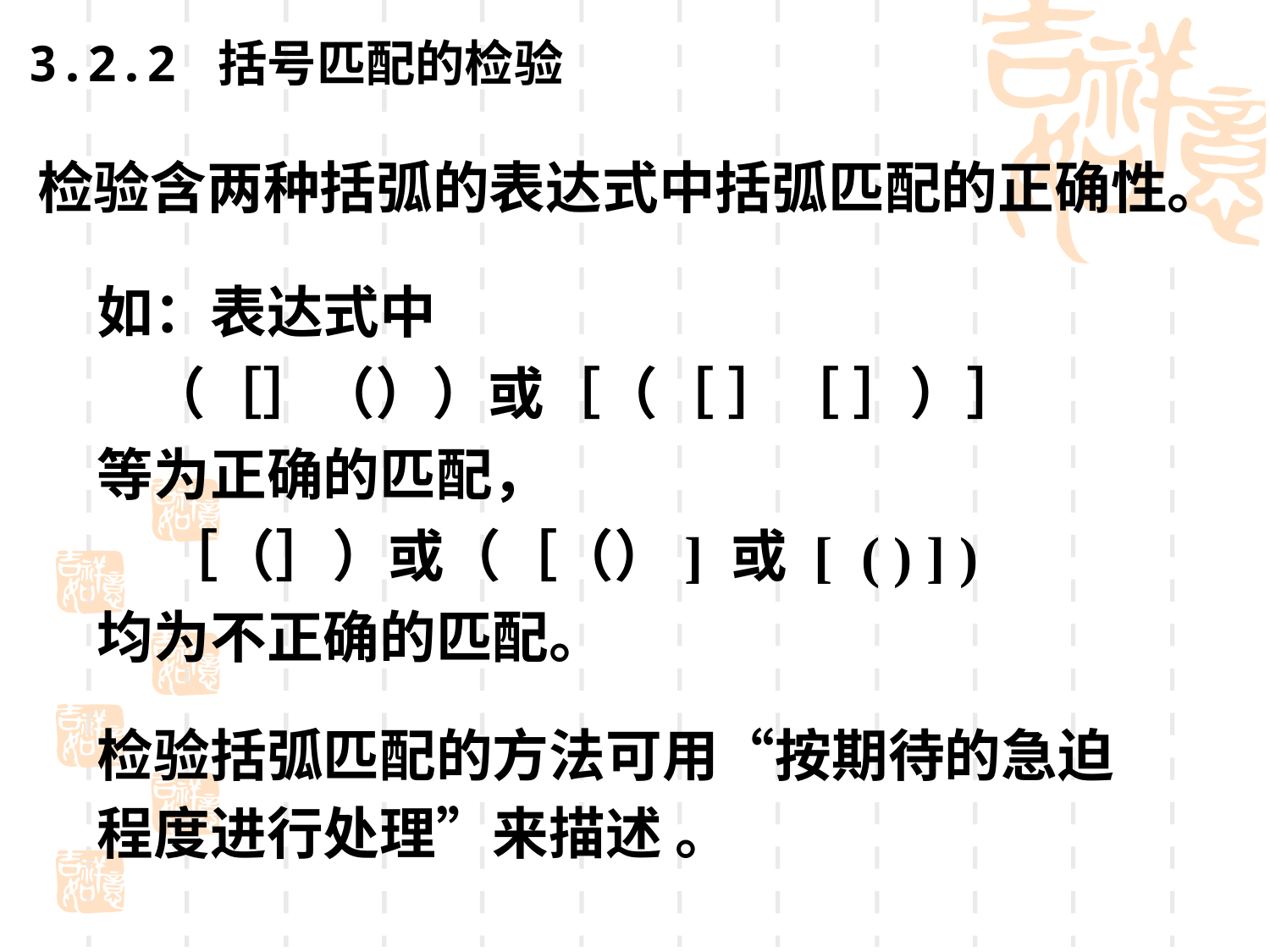

3.2.2 括号匹配的检验
检验含两种括弧的表达式中括弧匹配的正确性。
如：表达式中
   （［］（））或［（［ ］［ ］）］
等为正确的匹配，
    ［（］）或（［（）] 或 [  ( ) ] )
均为不正确的匹配。
检验括弧匹配的方法可用“按期待的急迫程度进行处理”来描述 。